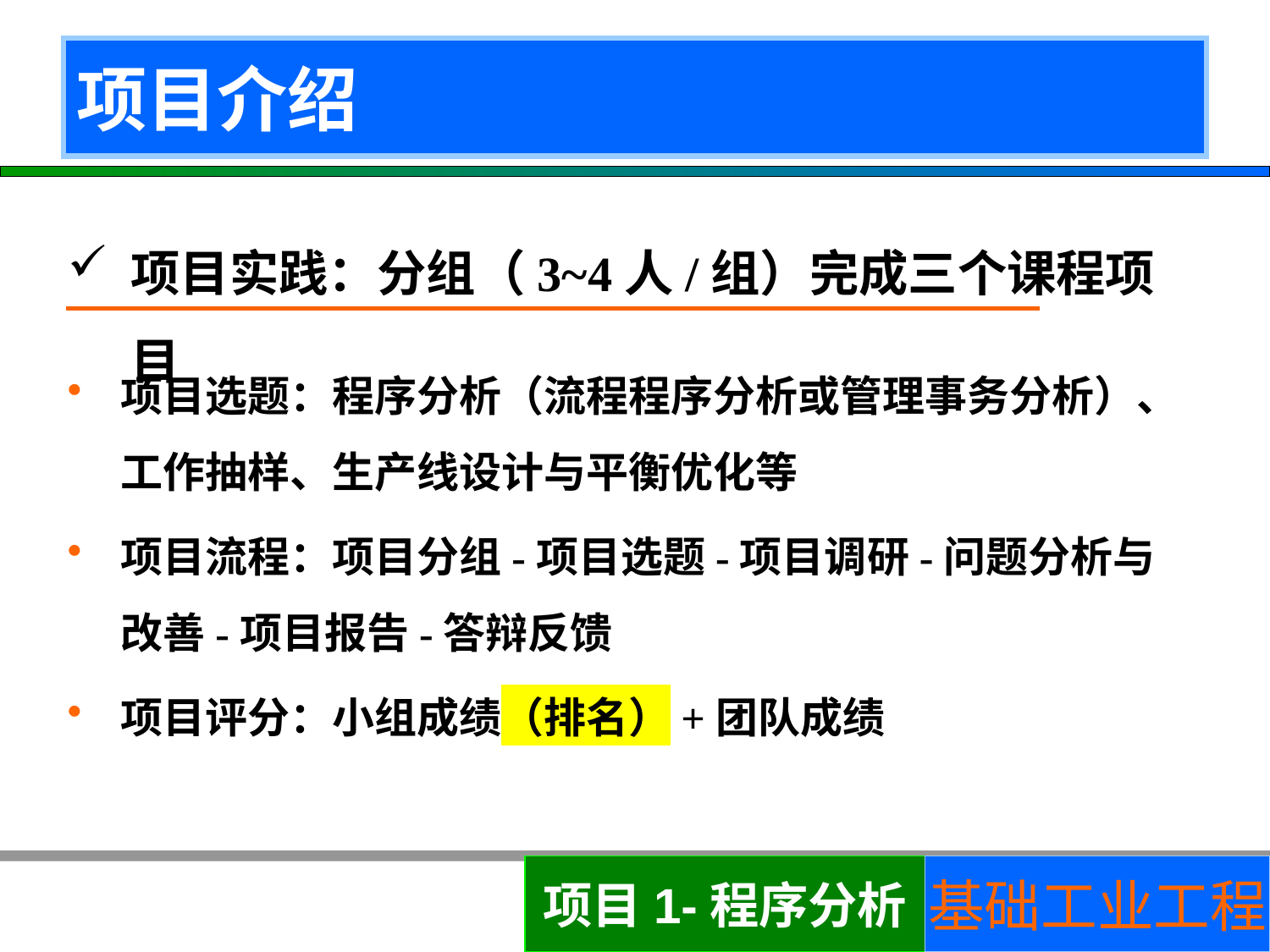

# 项目介绍
项目实践：分组（3~4人/组）完成三个课程项目
项目选题：程序分析（流程程序分析或管理事务分析）、工作抽样、生产线设计与平衡优化等
项目流程：项目分组-项目选题-项目调研-问题分析与改善-项目报告-答辩反馈
项目评分：小组成绩（排名）+团队成绩